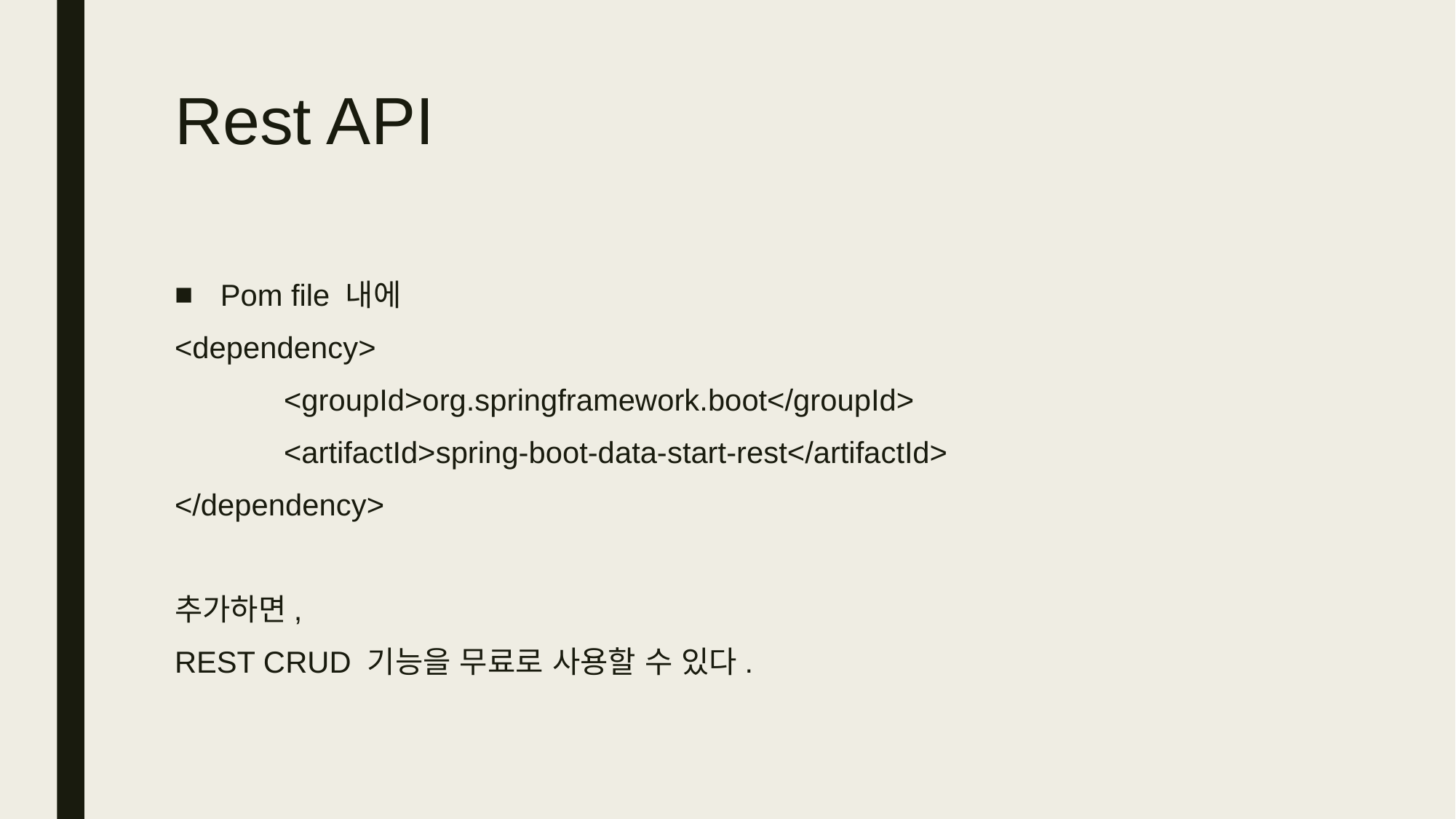

# Rest API
Pom file 내에
<dependency>
	<groupId>org.springframework.boot</groupId>
	<artifactId>spring-boot-data-start-rest</artifactId>
</dependency>

추가하면,
REST CRUD 기능을 무료로 사용할 수 있다.